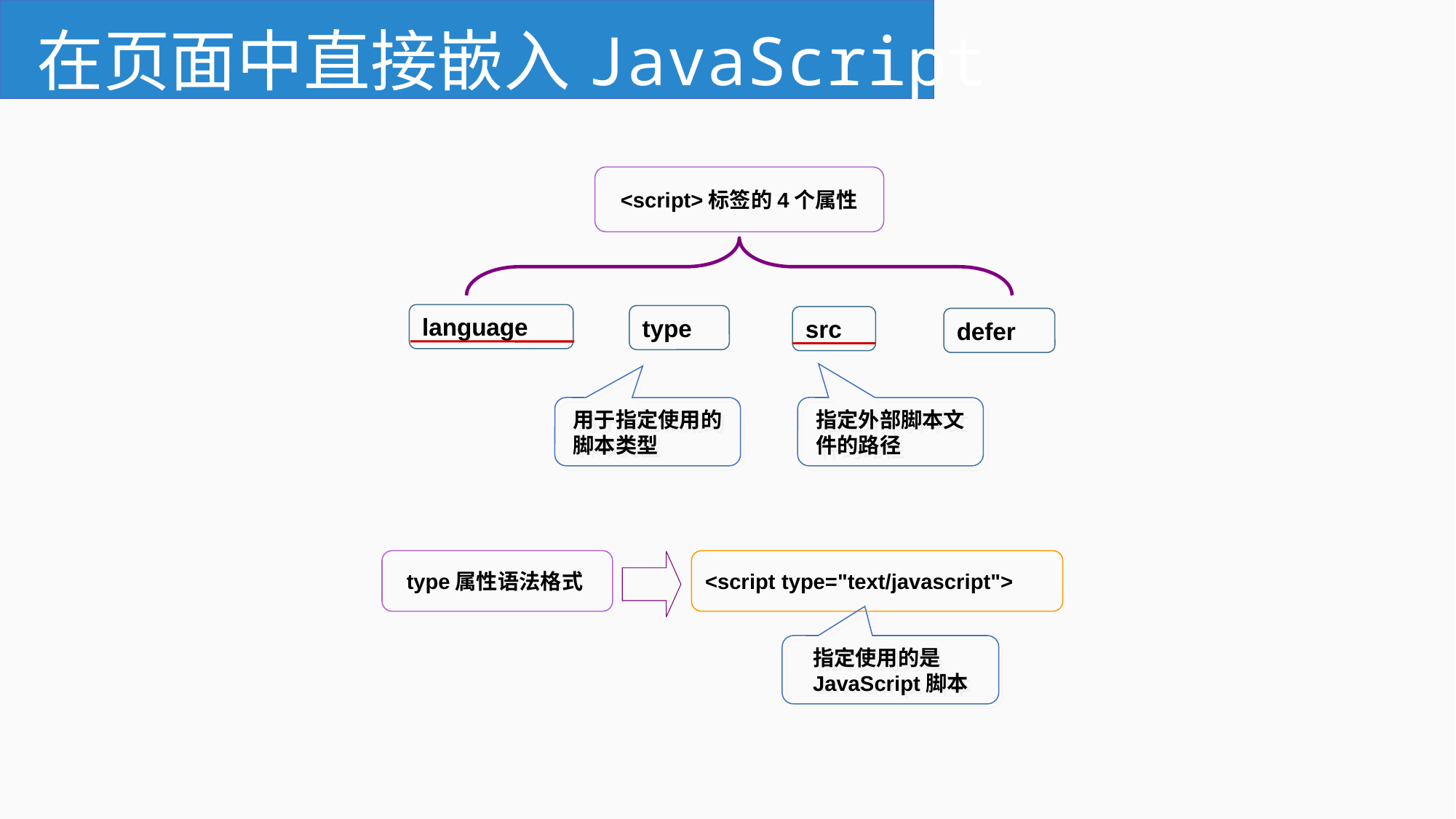

# 在页面中直接嵌入JavaScript

<script>标签的4个属性
language
type
src
defer

用于指定使用的脚本类型
指定外部脚本文件的路径
type属性语法格式
<script type="text/javascript">

指定使用的是JavaScript脚本